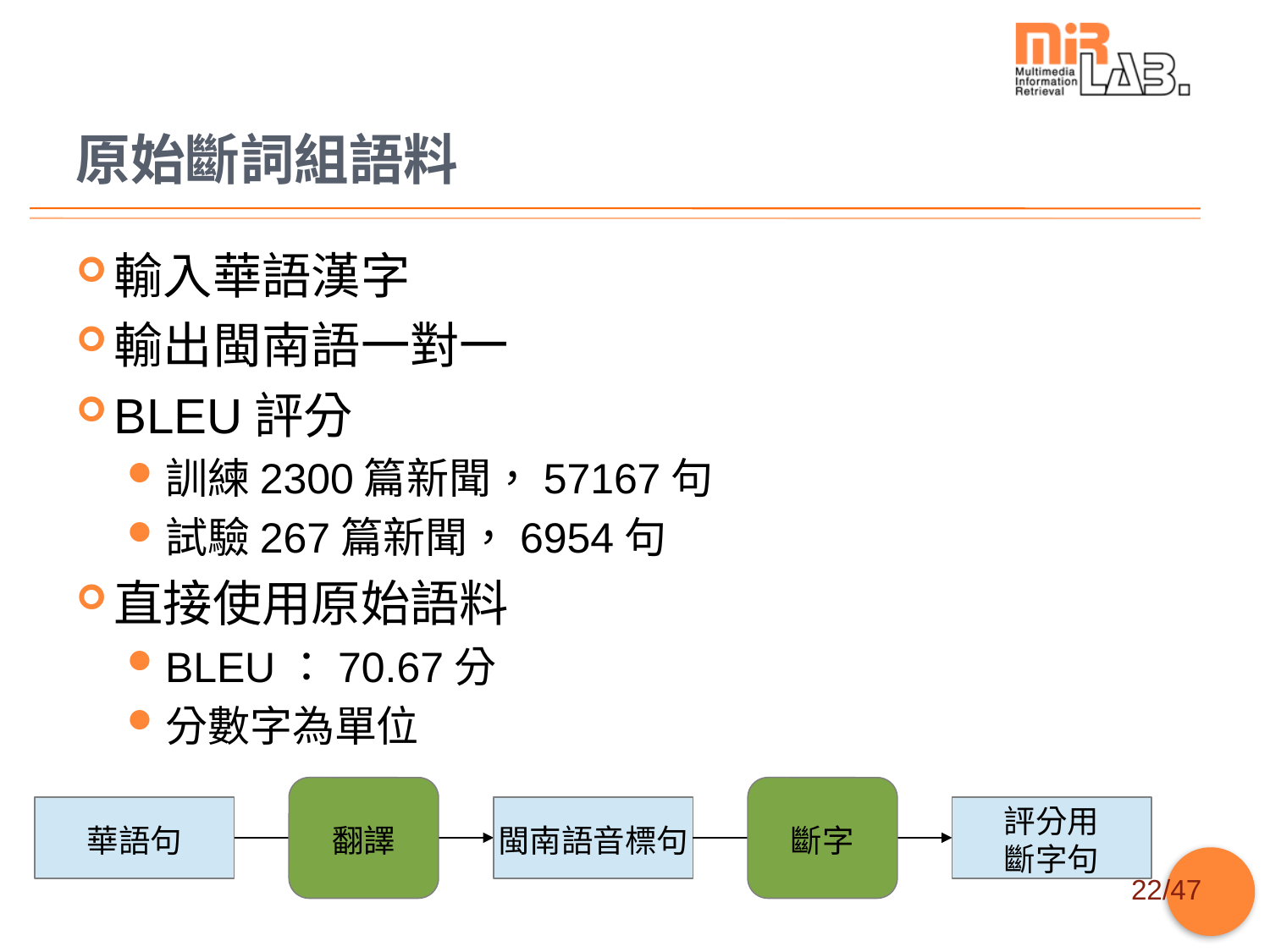

# 原始斷詞組語料
輸入華語漢字
輸出閩南語一對一
BLEU評分
訓練2300篇新聞，57167句
試驗267篇新聞，6954句
直接使用原始語料
BLEU：70.67分
分數字為單位

翻譯
斷字
華語句
閩南語音標句
評分用
斷字句